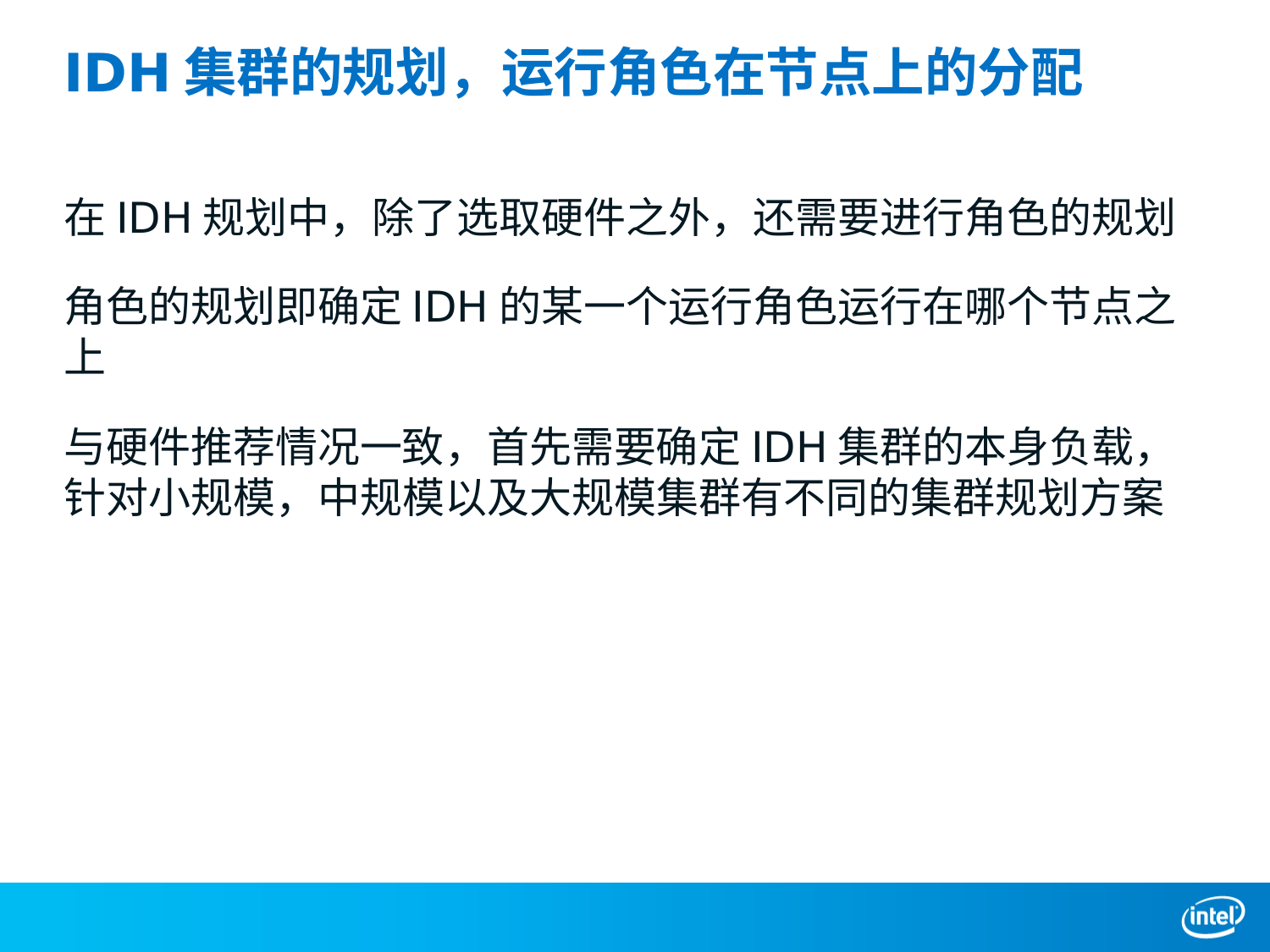

# IDH集群的规划，运行角色在节点上的分配
在IDH规划中，除了选取硬件之外，还需要进行角色的规划
角色的规划即确定IDH的某一个运行角色运行在哪个节点之上
与硬件推荐情况一致，首先需要确定IDH集群的本身负载，针对小规模，中规模以及大规模集群有不同的集群规划方案